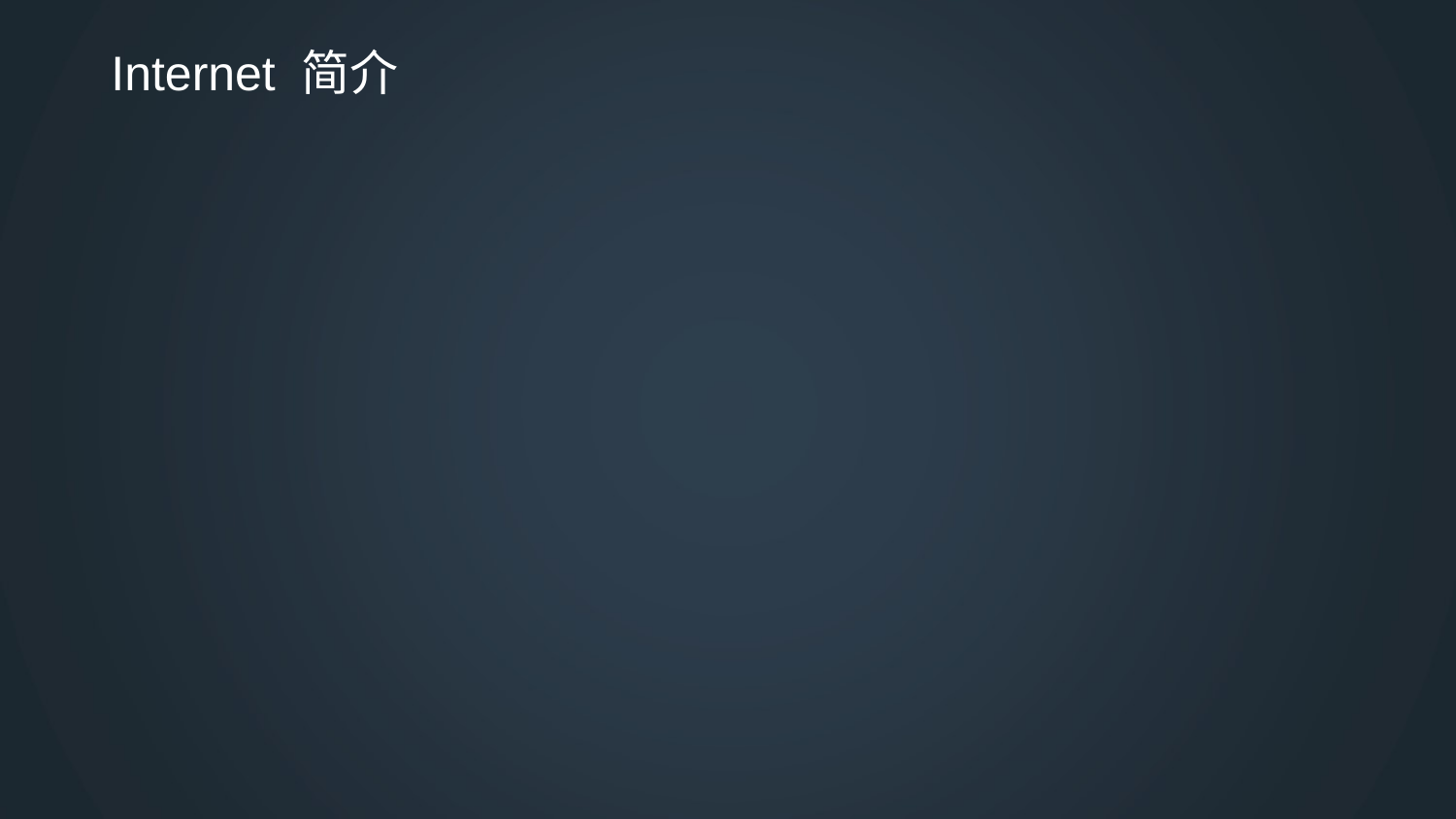

# Internet 简介
Internet 是一个全球性的计算机互联网络，中文名称有“因特网”，“国际互联网”，“网际网”，“交互网络”等

Internet提供的主要服务
 - Telnet , Email , www , BBS , FTP等